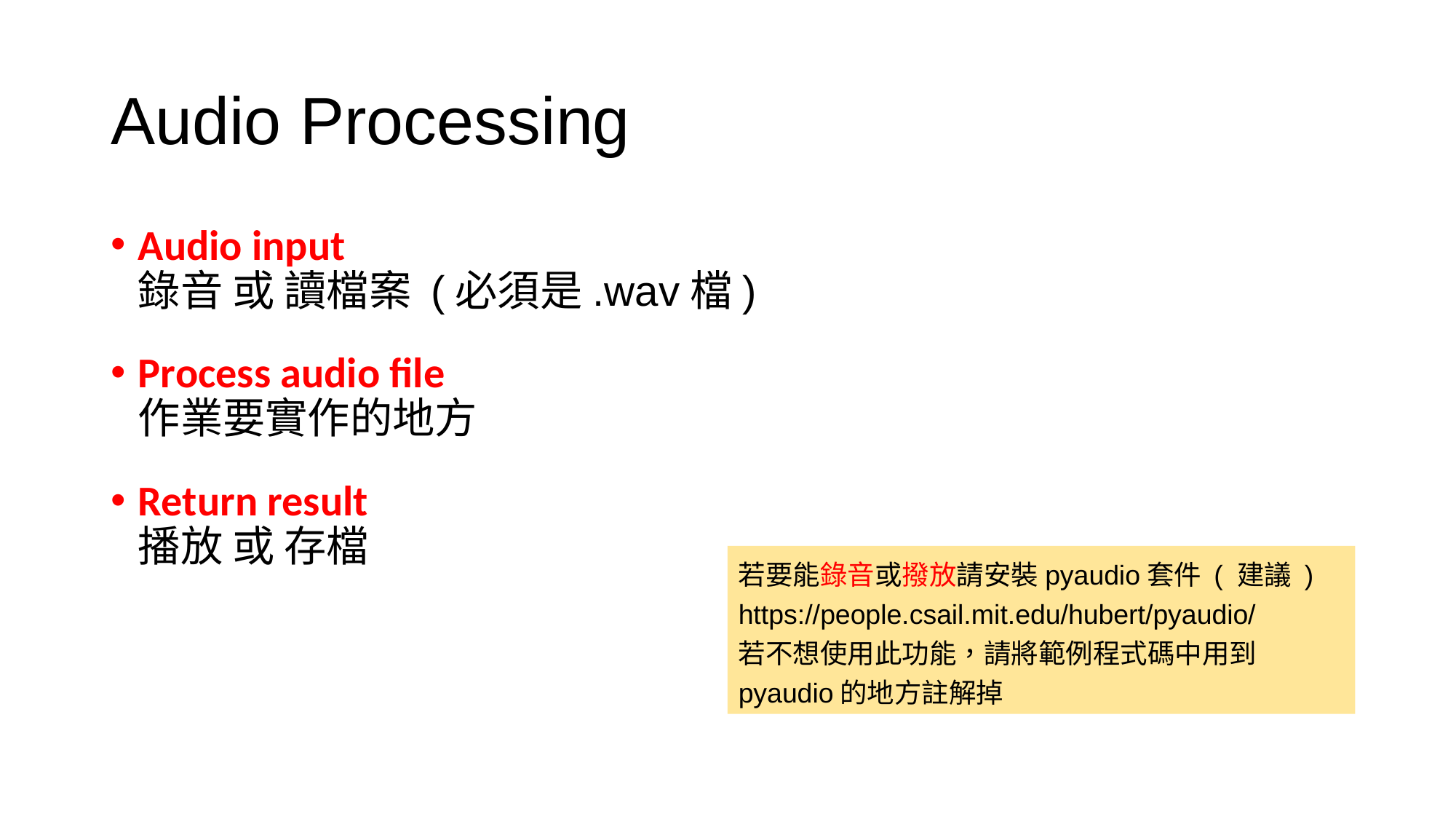

# Audio Processing
Audio input
錄音 或 讀檔案 (必須是.wav檔)
Process audio file
作業要實作的地方
Return result
播放 或 存檔

若要能錄音或撥放請安裝pyaudio套件 ( 建議 ) https://people.csail.mit.edu/hubert/pyaudio/
若不想使用此功能，請將範例程式碼中用到pyaudio的地方註解掉